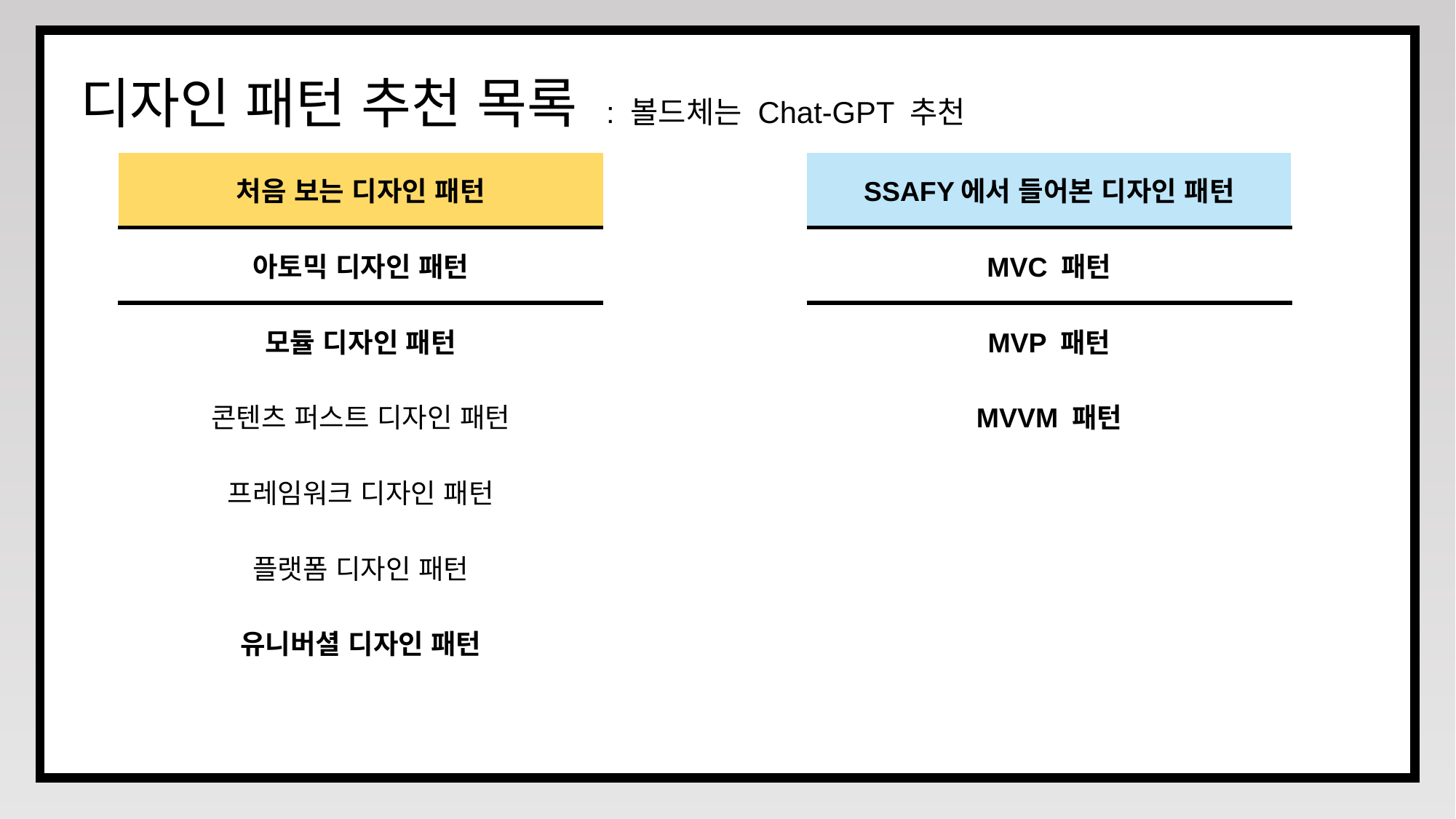

디자인 패턴 추천 목록 : 볼드체는 Chat-GPT 추천
| 처음 보는 디자인 패턴 |
| --- |
| 아토믹 디자인 패턴 |
| 모듈 디자인 패턴 |
| 콘텐츠 퍼스트 디자인 패턴 |
| 프레임워크 디자인 패턴 |
| 플랫폼 디자인 패턴 |
| 유니버셜 디자인 패턴 |
|  |
| SSAFY에서 들어본 디자인 패턴 |
| --- |
| MVC 패턴 |
| MVP 패턴 |
| MVVM 패턴 |
|  |
|  |
|  |
|  |